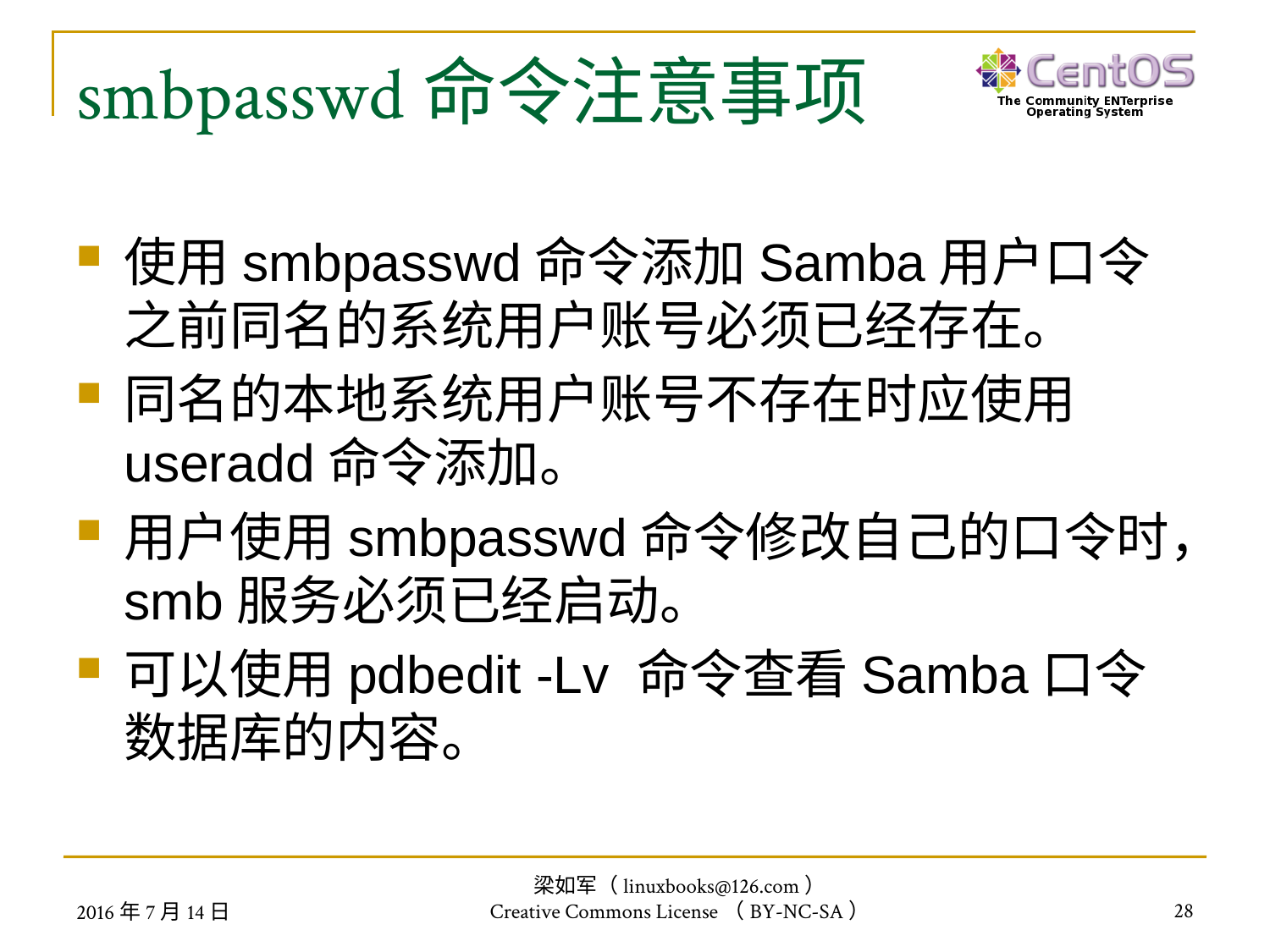

# smbpasswd命令注意事项
使用smbpasswd命令添加Samba用户口令之前同名的系统用户账号必须已经存在。
同名的本地系统用户账号不存在时应使用useradd命令添加。
用户使用smbpasswd命令修改自己的口令时，smb服务必须已经启动。
可以使用pdbedit -Lv 命令查看Samba口令数据库的内容。
梁如军（linuxbooks@126.com）
Creative Commons License（BY-NC-SA）
2016年7月14日
28